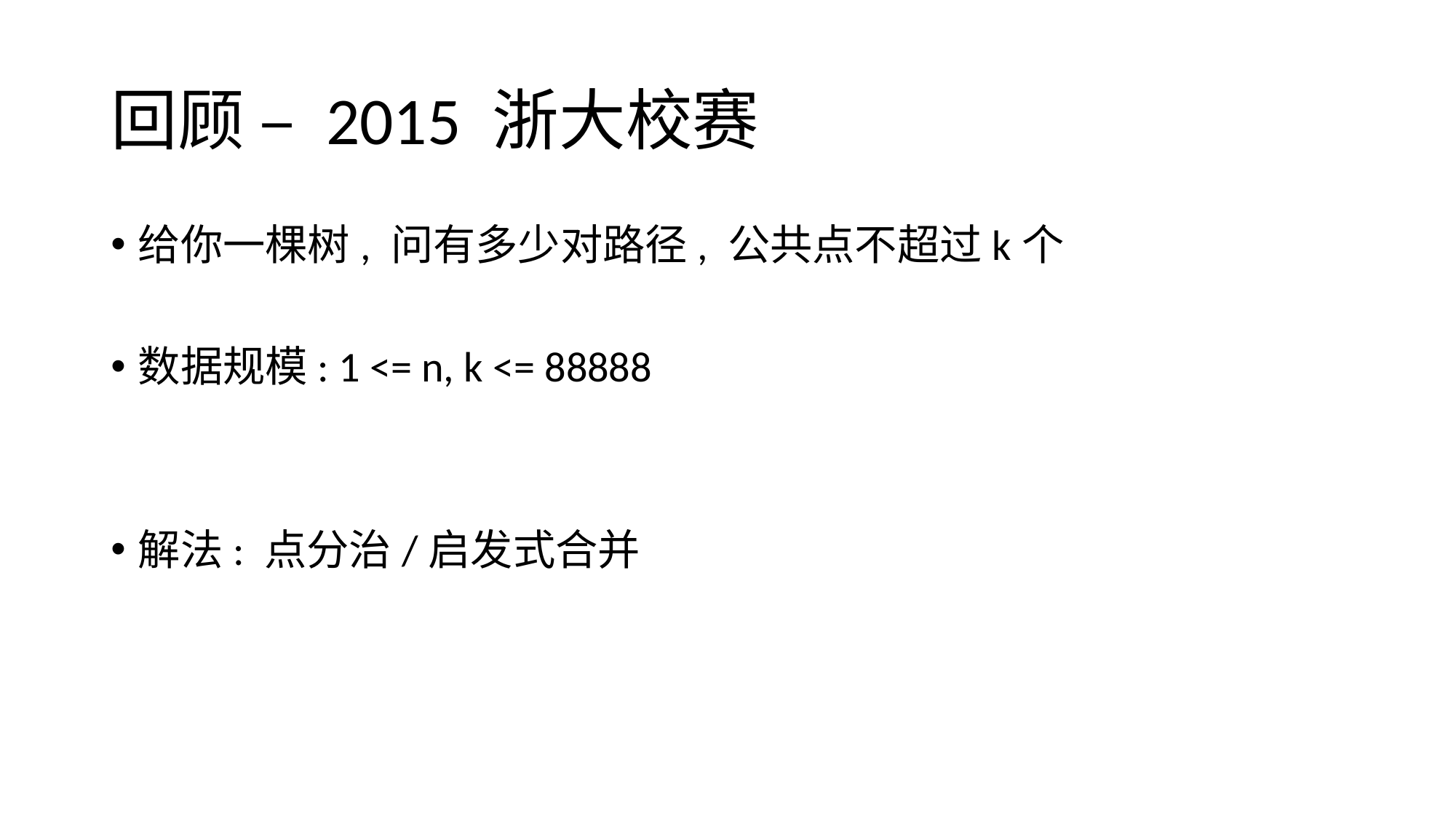

# 回顾 – 2015 浙大校赛
给你一棵树, 问有多少对路径, 公共点不超过k个

数据规模: 1 <= n, k <= 88888

解法: 点分治/启发式合并